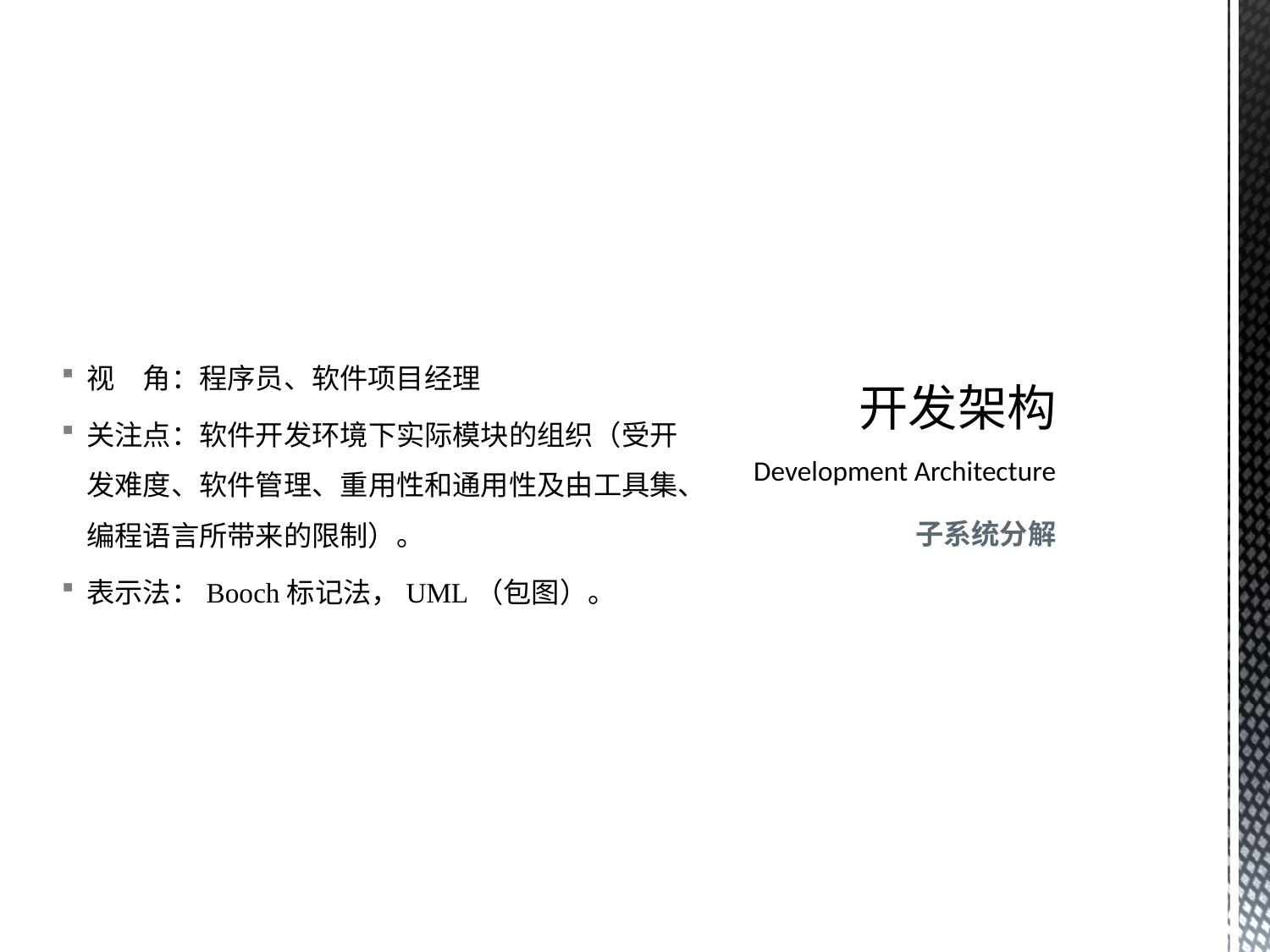

视　角：程序员、软件项目经理
关注点：软件开发环境下实际模块的组织（受开发难度、软件管理、重用性和通用性及由工具集、编程语言所带来的限制）。
表示法：Booch标记法，UML（包图）。
# 开发架构 Development Architecture
子系统分解